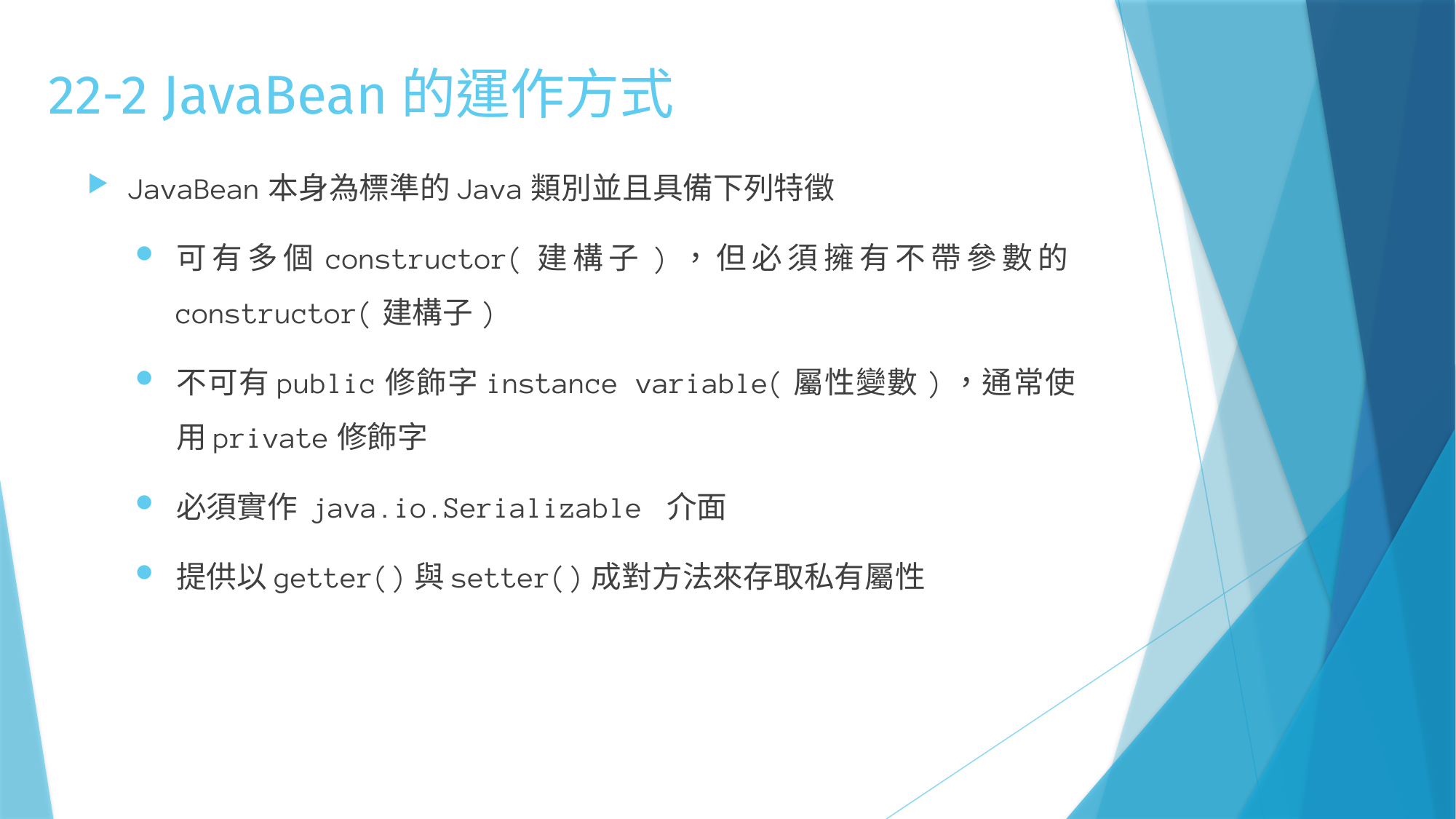

# 22-2 JavaBean的運作方式
JavaBean本身為標準的Java類別並且具備下列特徵
可有多個constructor(建構子)，但必須擁有不帶參數的constructor(建構子)
不可有public修飾字instance variable(屬性變數)，通常使用private修飾字
必須實作 java.io.Serializable 介面
提供以getter()與setter()成對方法來存取私有屬性